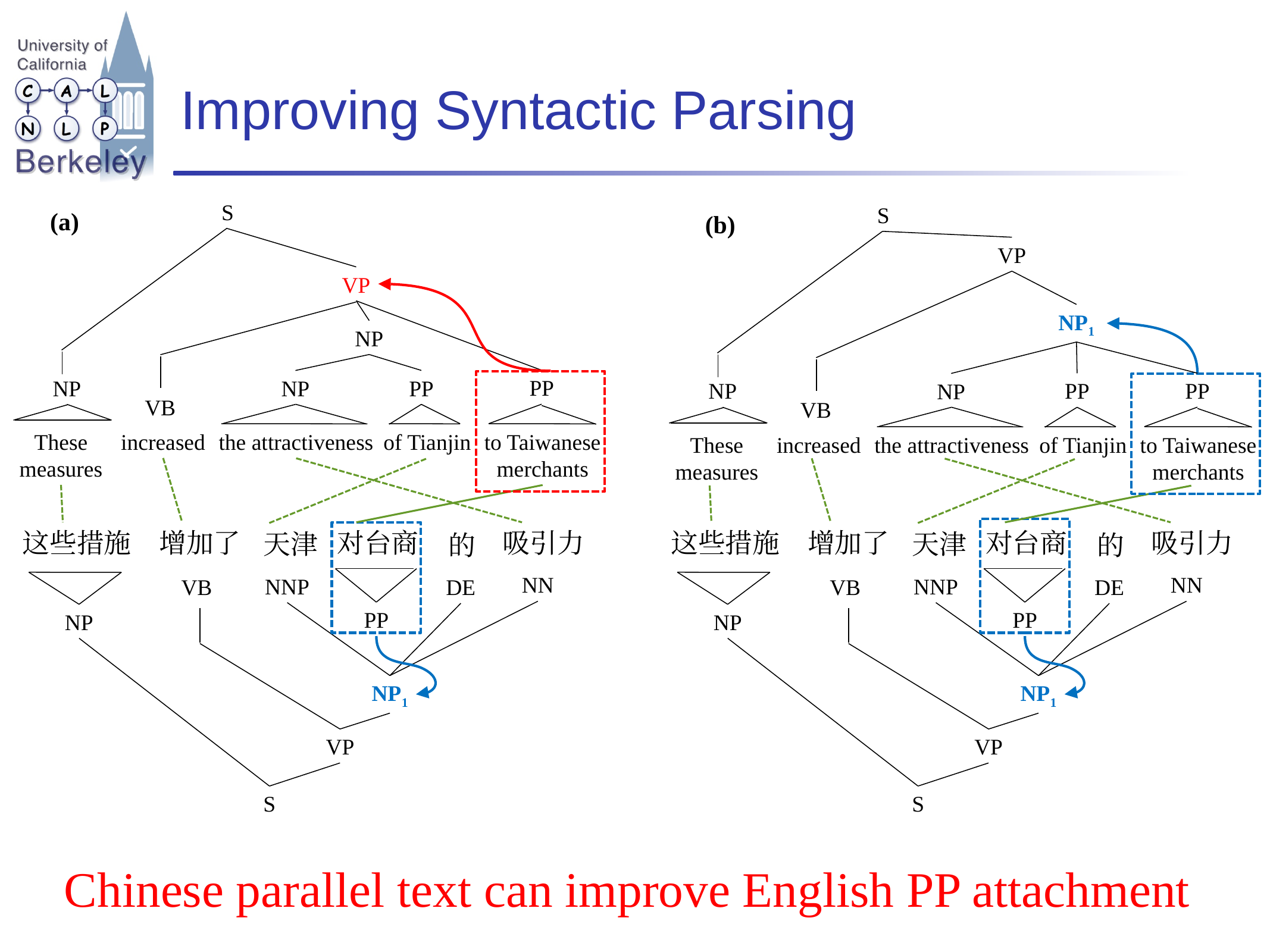

# Improving Syntactic Parsing
S
S
(a)
(b)
VP
VP
NP1
NP
PP
NP
PP
NP

PP
NP
PP
NP

VB
VB
increased
These measures
the attractiveness
of Tianjin
to Taiwanese merchants
increased
These measures
the attractiveness
of Tianjin
to Taiwanese merchants

增加了
增加了

这些措施
对台商
吸引力
这些措施
对台商
吸引力
天津
天津
的
的
NN
NN
NNP
NNP
VB
DE
VB
DE
PP
PP
NP
NP
NP1
NP1
VP
VP
S
S
Chinese parallel text can improve English PP attachment